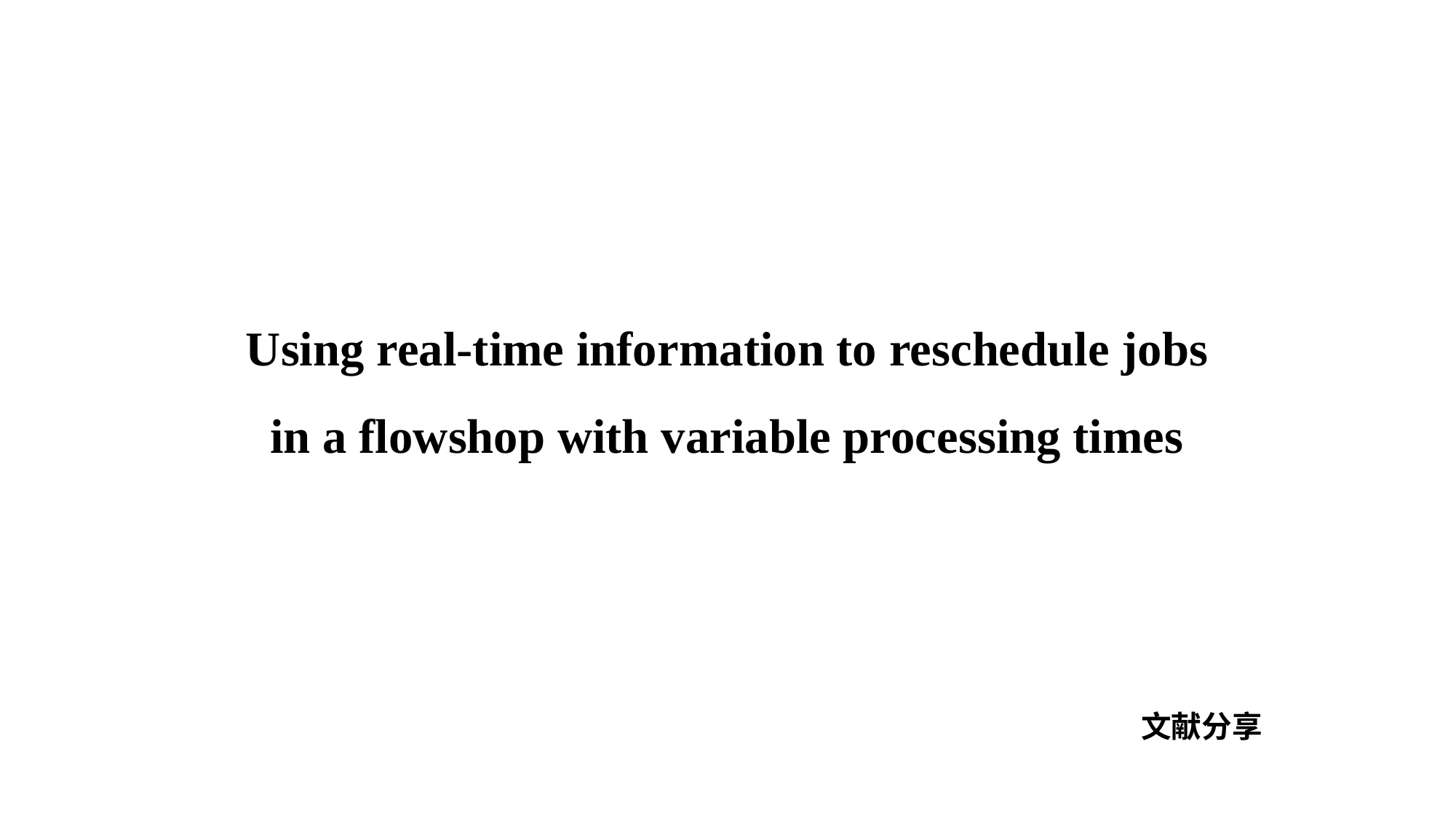

# Using real-time information to reschedule jobs in a flowshop with variable processing times
 文献分享